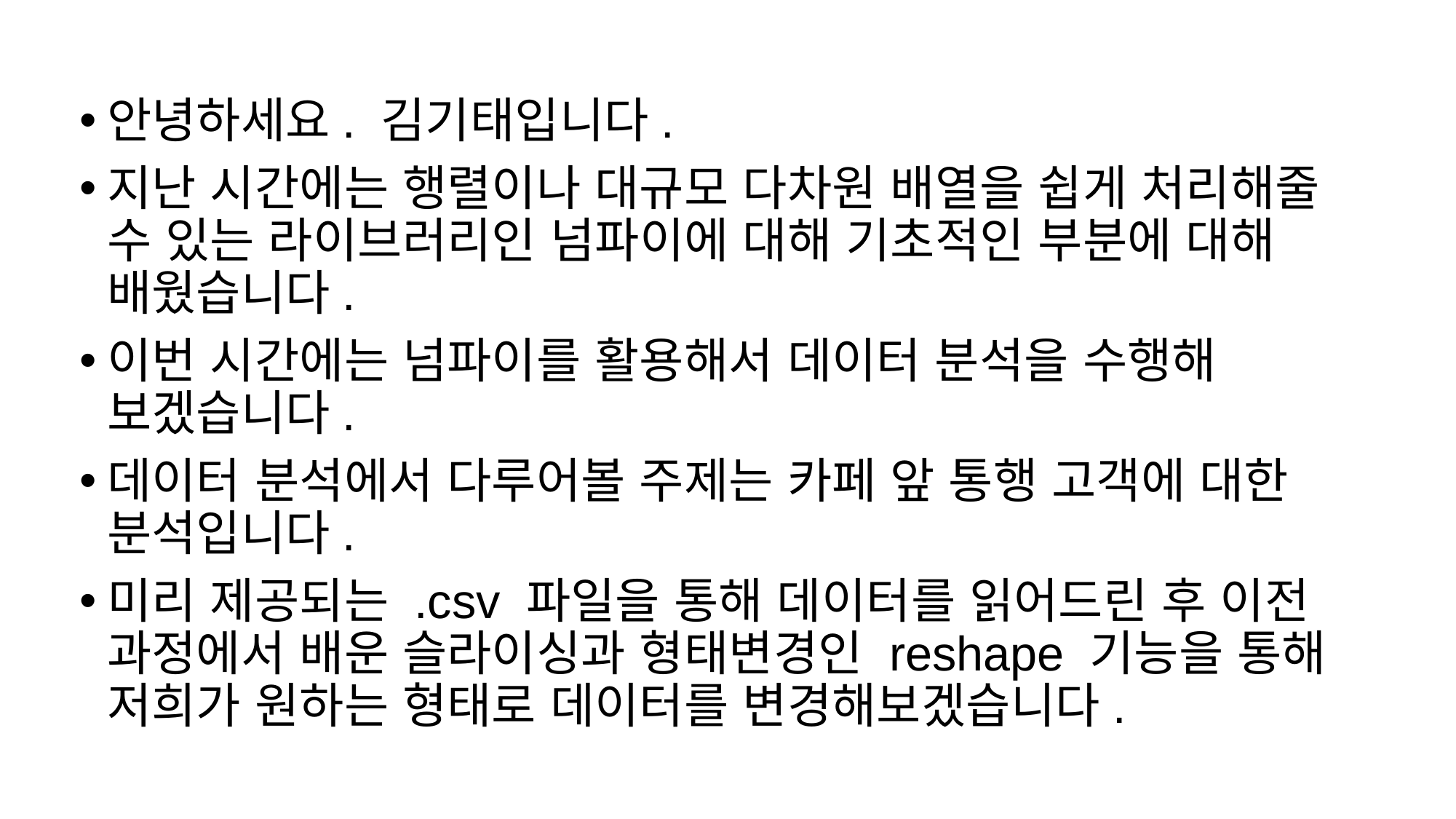

안녕하세요. 김기태입니다.
지난 시간에는 행렬이나 대규모 다차원 배열을 쉽게 처리해줄 수 있는 라이브러리인 넘파이에 대해 기초적인 부분에 대해 배웠습니다.
이번 시간에는 넘파이를 활용해서 데이터 분석을 수행해 보겠습니다.
데이터 분석에서 다루어볼 주제는 카페 앞 통행 고객에 대한 분석입니다.
미리 제공되는 .csv 파일을 통해 데이터를 읽어드린 후 이전 과정에서 배운 슬라이싱과 형태변경인 reshape 기능을 통해 저희가 원하는 형태로 데이터를 변경해보겠습니다.